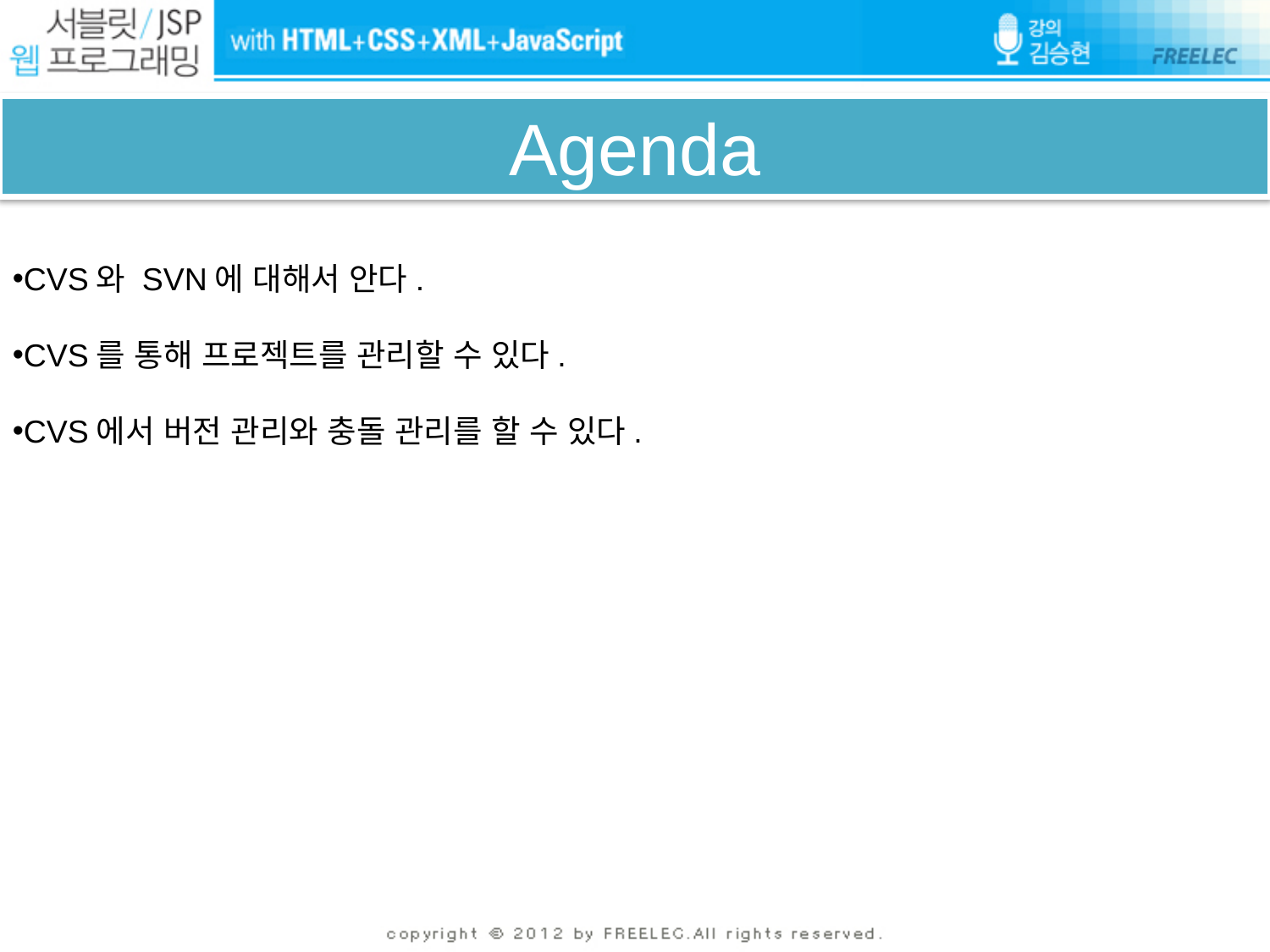

# Agenda
CVS와 SVN에 대해서 안다.

CVS를 통해 프로젝트를 관리할 수 있다.

CVS에서 버전 관리와 충돌 관리를 할 수 있다.